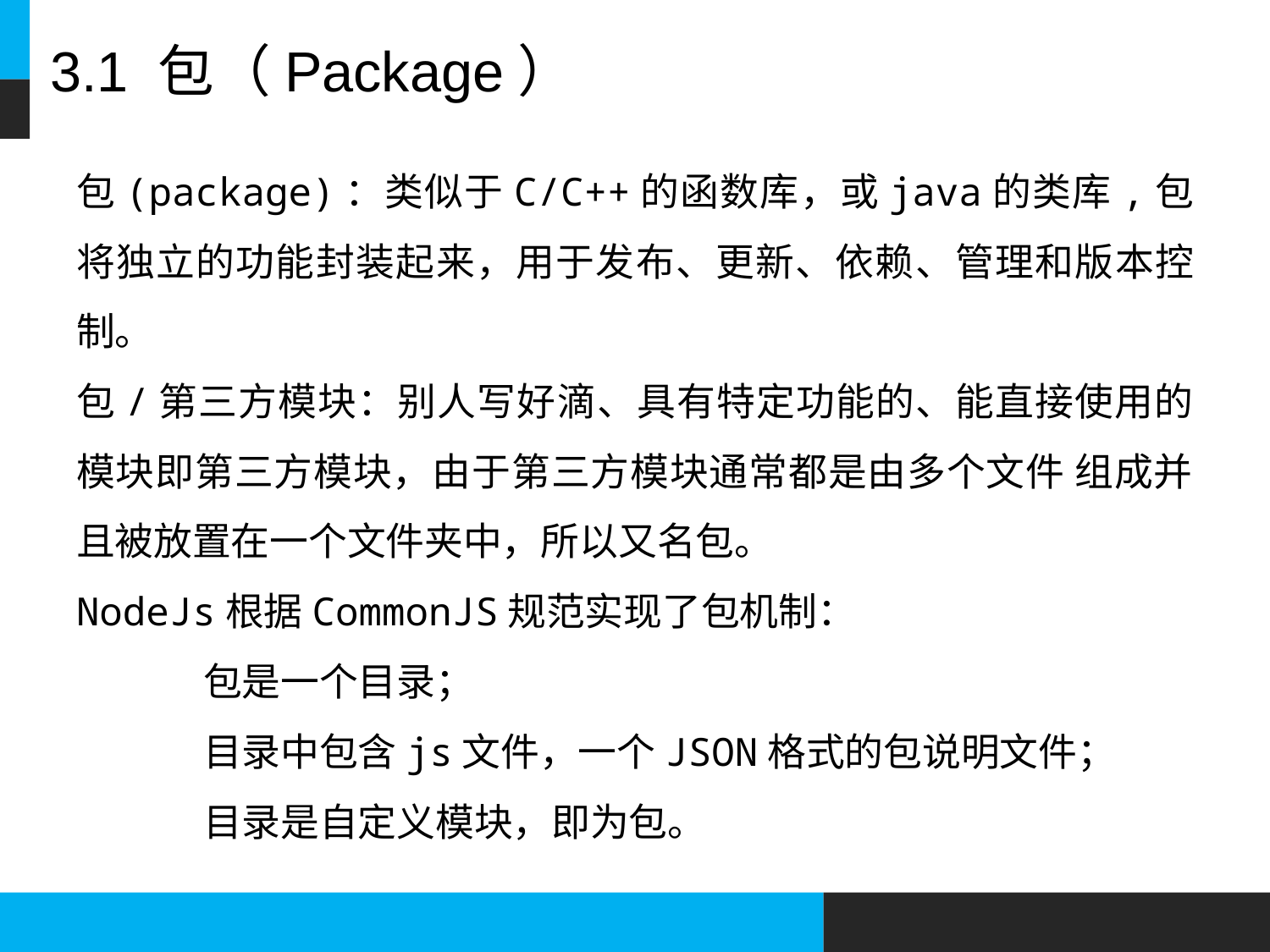

# 3.1 包（Package）
包(package)：类似于C/C++的函数库，或java的类库,包将独立的功能封装起来，用于发布、更新、依赖、管理和版本控制。
包/第三方模块：别人写好滴、具有特定功能的、能直接使用的模块即第三方模块，由于第三方模块通常都是由多个文件 组成并且被放置在一个文件夹中，所以又名包。
NodeJs根据CommonJS规范实现了包机制：
	包是一个目录；
	目录中包含js文件，一个JSON格式的包说明文件；
	目录是自定义模块，即为包。